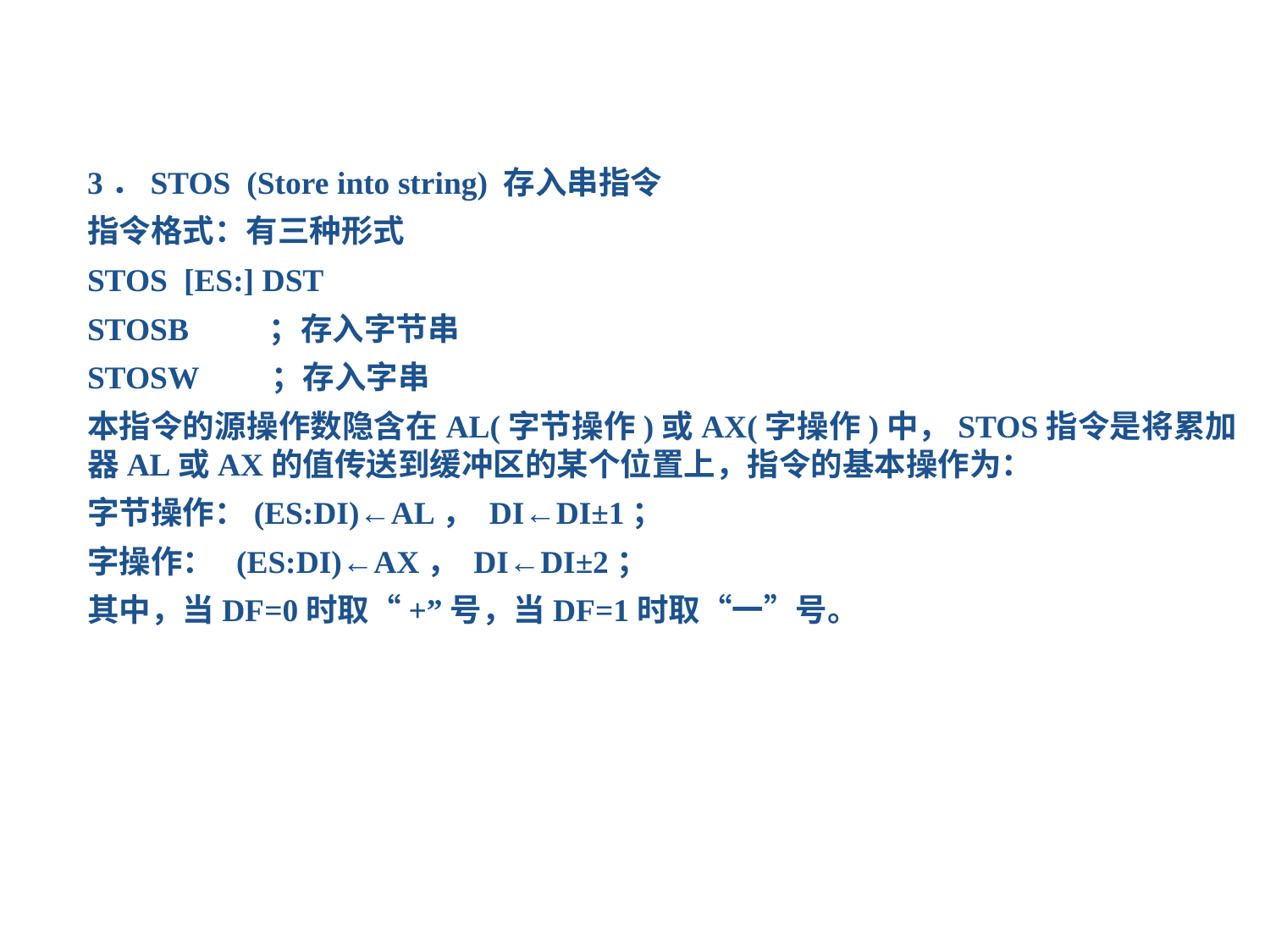

3．STOS  (Store into string) 存入串指令
指令格式：有三种形式
STOS  [ES:] DST
STOSB         ；存入字节串
STOSW        ；存入字串
本指令的源操作数隐含在AL(字节操作)或AX(字操作)中，STOS指令是将累加器AL或AX的值传送到缓冲区的某个位置上，指令的基本操作为：
字节操作：(ES:DI)←AL， DI←DI±1；
字操作：  (ES:DI)←AX， DI←DI±2；
其中，当DF=0时取“+”号，当DF=1时取“一”号。